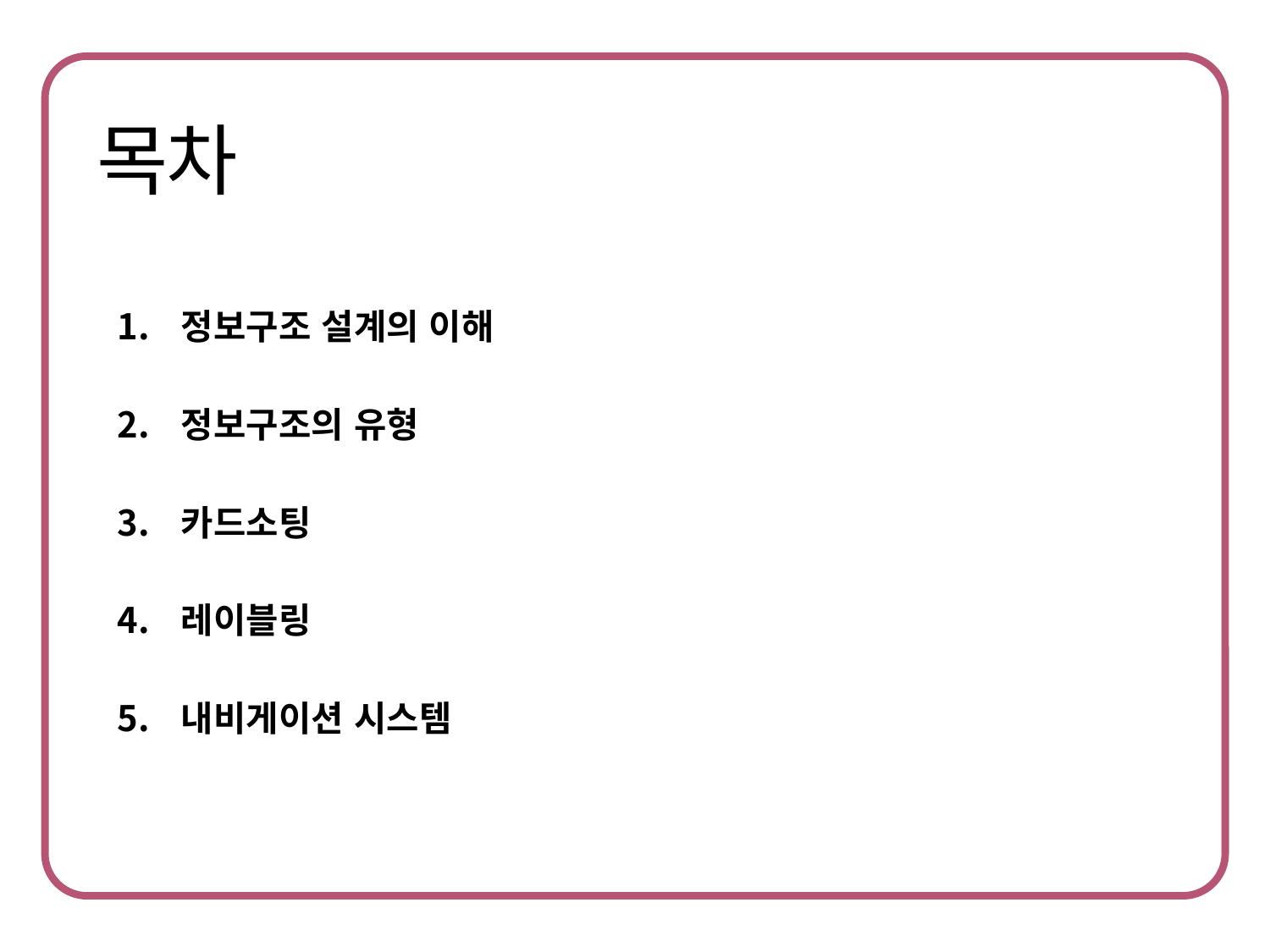

정보구조 설계의 이해
정보구조의 유형
카드소팅
레이블링
내비게이션 시스템